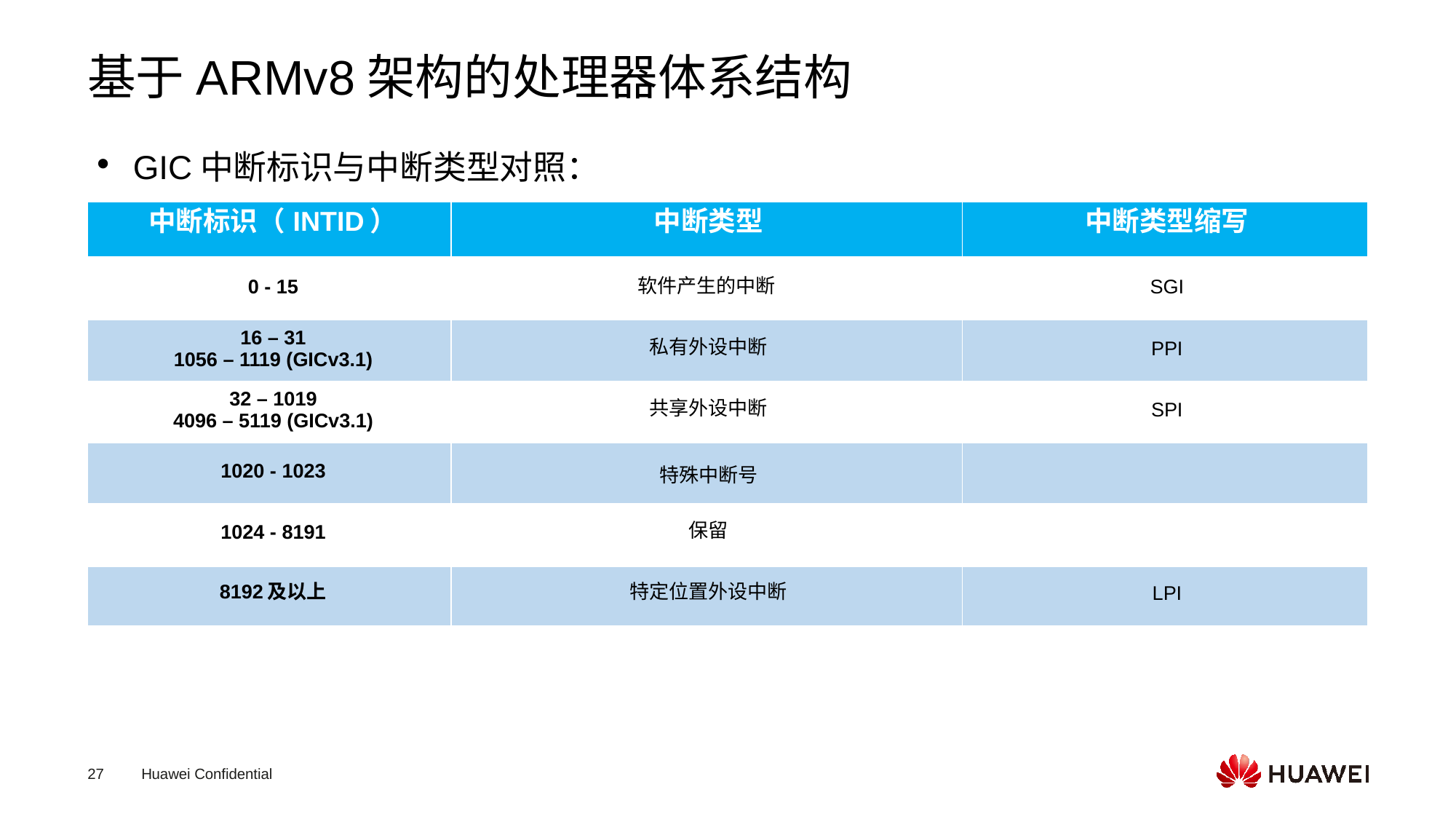

# 基于ARMv8架构的处理器体系结构
GIC中断标识与中断类型对照：
| 中断标识（INTID） | 中断类型 | 中断类型缩写 |
| --- | --- | --- |
| 0 - 15 | 软件产生的中断 | SGI |
| 16 – 31 1056 – 1119 (GICv3.1) | 私有外设中断 | PPI |
| 32 – 1019 4096 – 5119 (GICv3.1) | 共享外设中断 | SPI |
| 1020 - 1023 | 特殊中断号 |  |
| 1024 - 8191 | 保留 |  |
| 8192及以上 | 特定位置外设中断 | LPI |